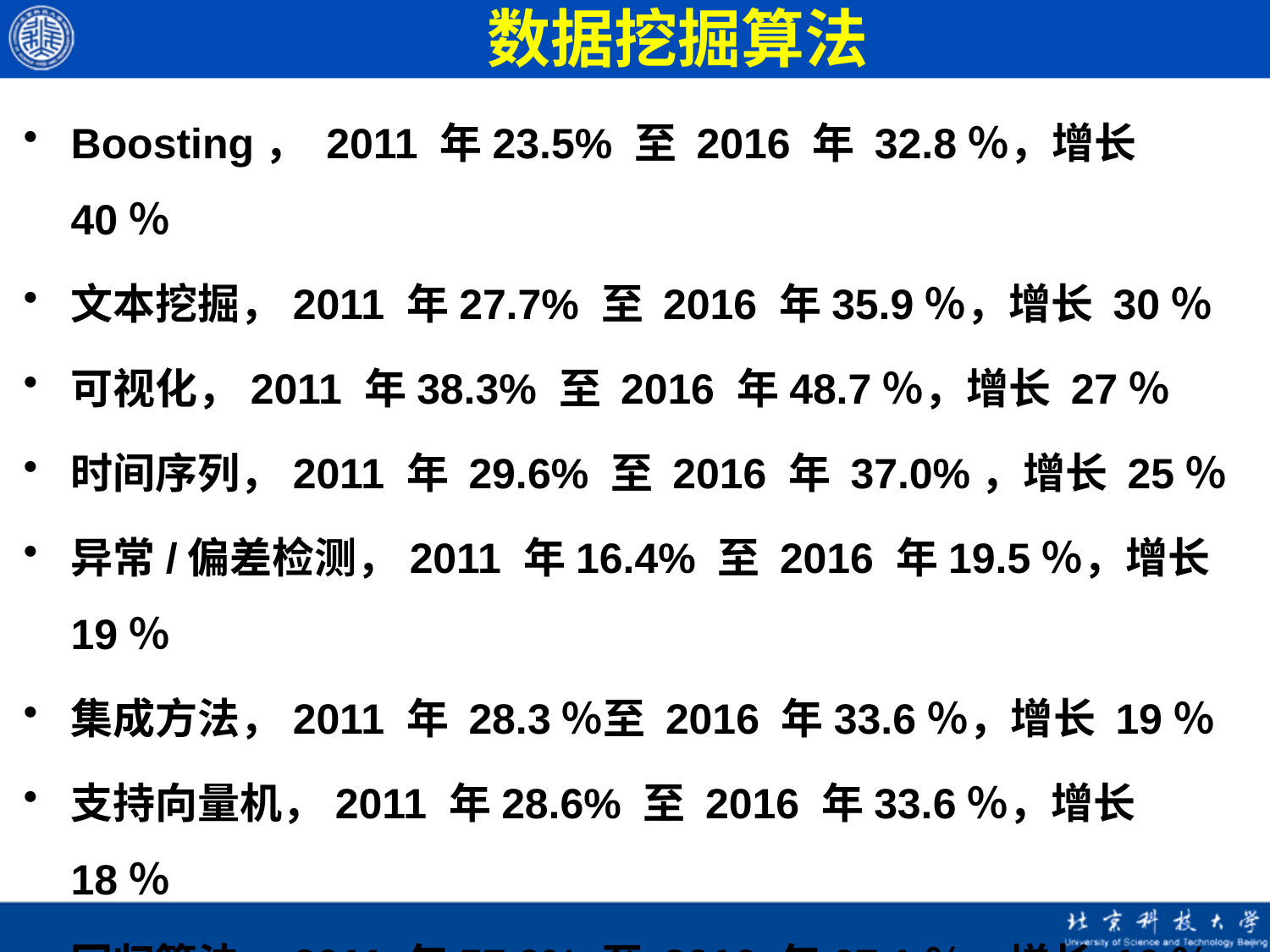

# 数据挖掘算法
Boosting， 2011 年23.5% 至 2016 年 32.8％，增长 40％
文本挖掘，2011 年27.7% 至 2016 年35.9％，增长 30％
可视化，2011 年38.3% 至 2016 年48.7％，增长 27％
时间序列，2011 年 29.6% 至 2016 年 37.0%，增长 25％
异常/偏差检测，2011 年16.4% 至 2016 年19.5％，增长 19％
集成方法，2011 年 28.3％至 2016 年33.6％，增长 19％
支持向量机，2011 年28.6% 至 2016 年33.6％，增长 18％
回归算法，2011 年57.9% 至 2016 年67.1％，增长 16％